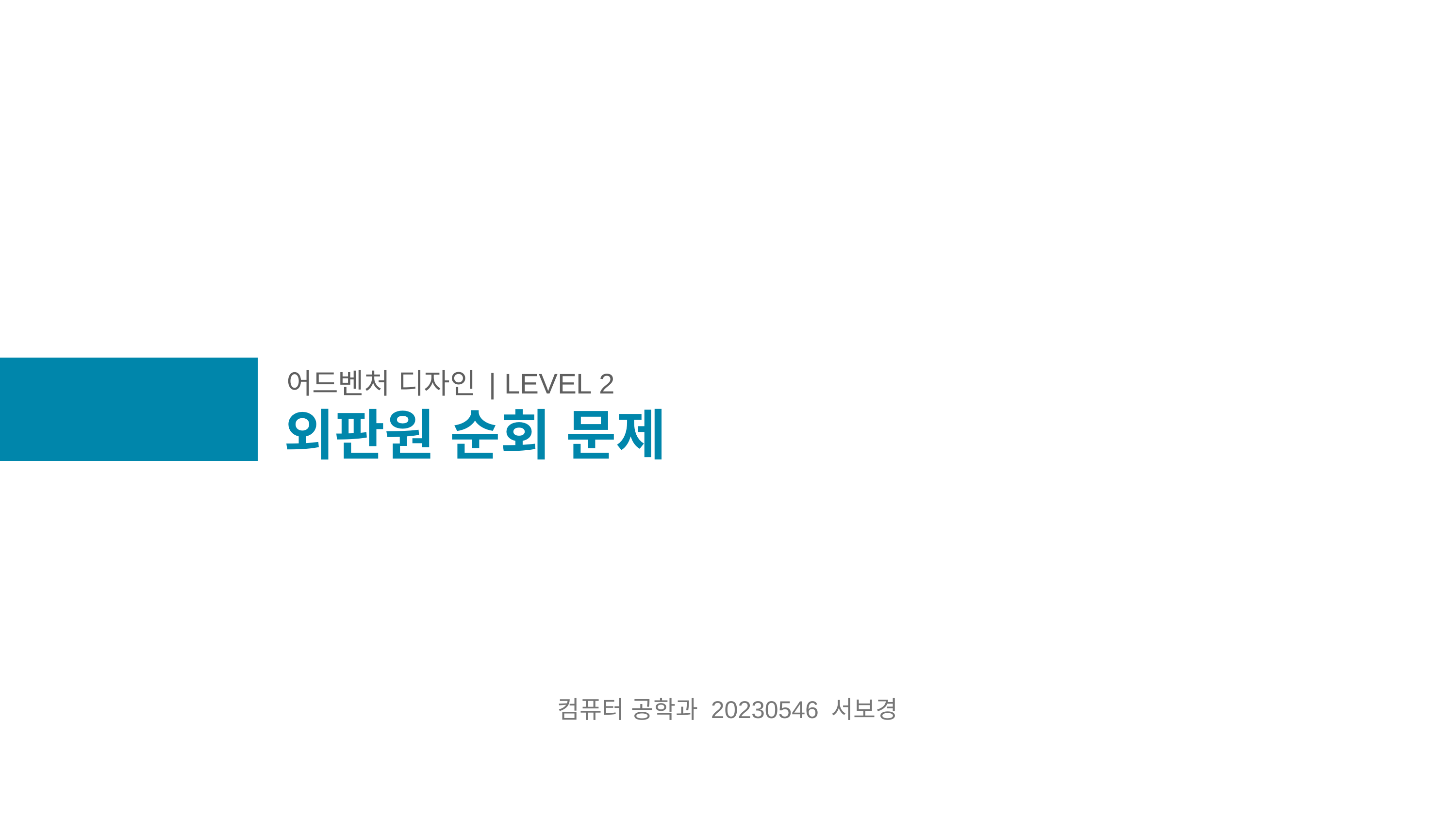

어드벤처 디자인 | LEVEL 2
# 외판원 순회 문제
컴퓨터 공학과 20230546 서보경